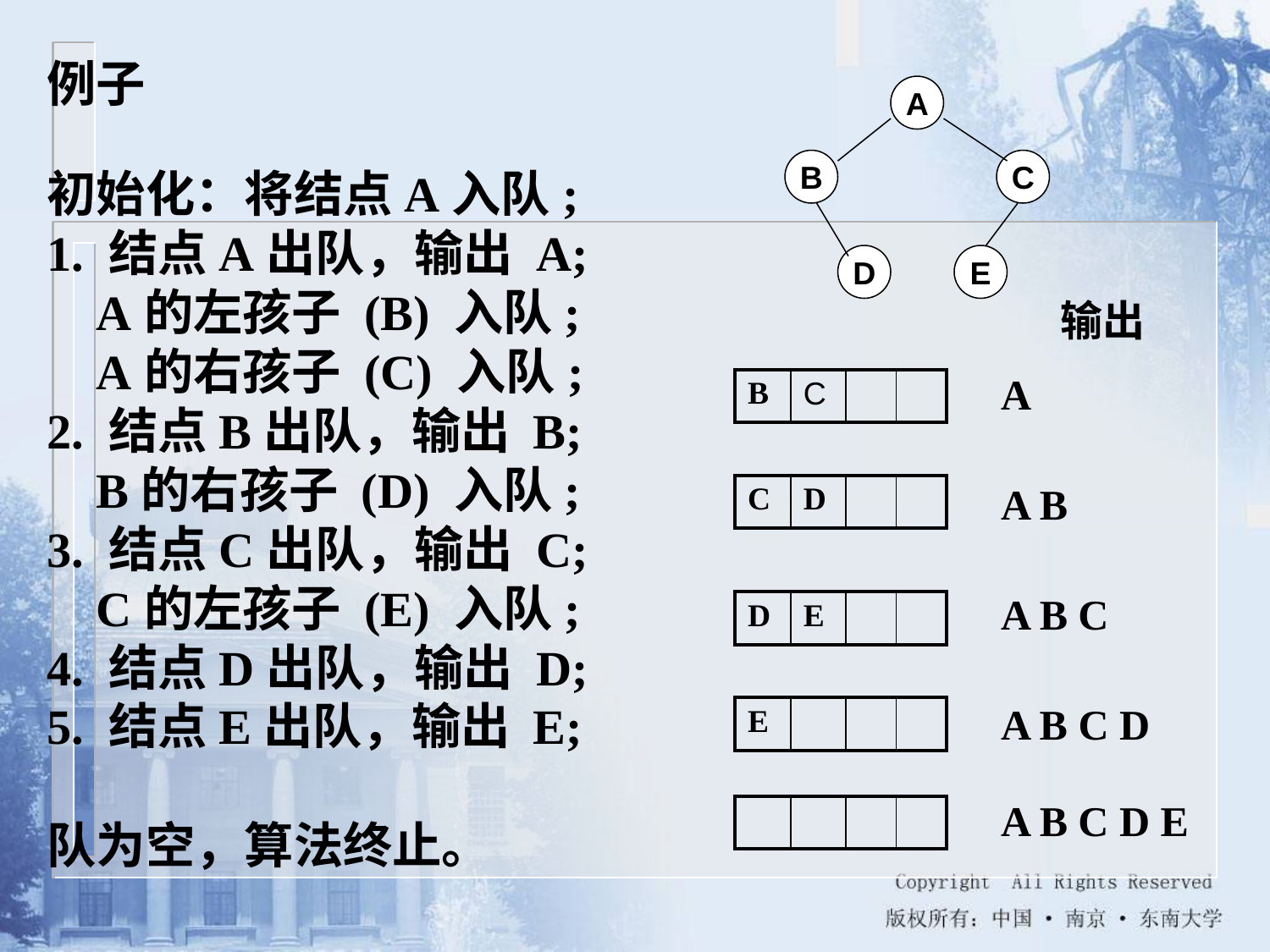

例子
A

B
C

D
E
初始化：将结点A入队;
1. 结点A出队，输出 A;
    A的左孩子 (B) 入队;
    A的右孩子 (C) 入队;
2. 结点B出队，输出 B;
    B的右孩子 (D) 入队;
3. 结点C出队，输出 C;
    C的左孩子 (E) 入队;
4. 结点D出队，输出 D;
5. 结点E出队，输出 E;

队为空，算法终止。
输出
A
| B | C |  |  |
| --- | --- | --- | --- |
A B
| C | D |  |  |
| --- | --- | --- | --- |
A B C
| D | E |  |  |
| --- | --- | --- | --- |
A B C D
| E |  |  |  |
| --- | --- | --- | --- |
A B C D E
|  |  |  |  |
| --- | --- | --- | --- |